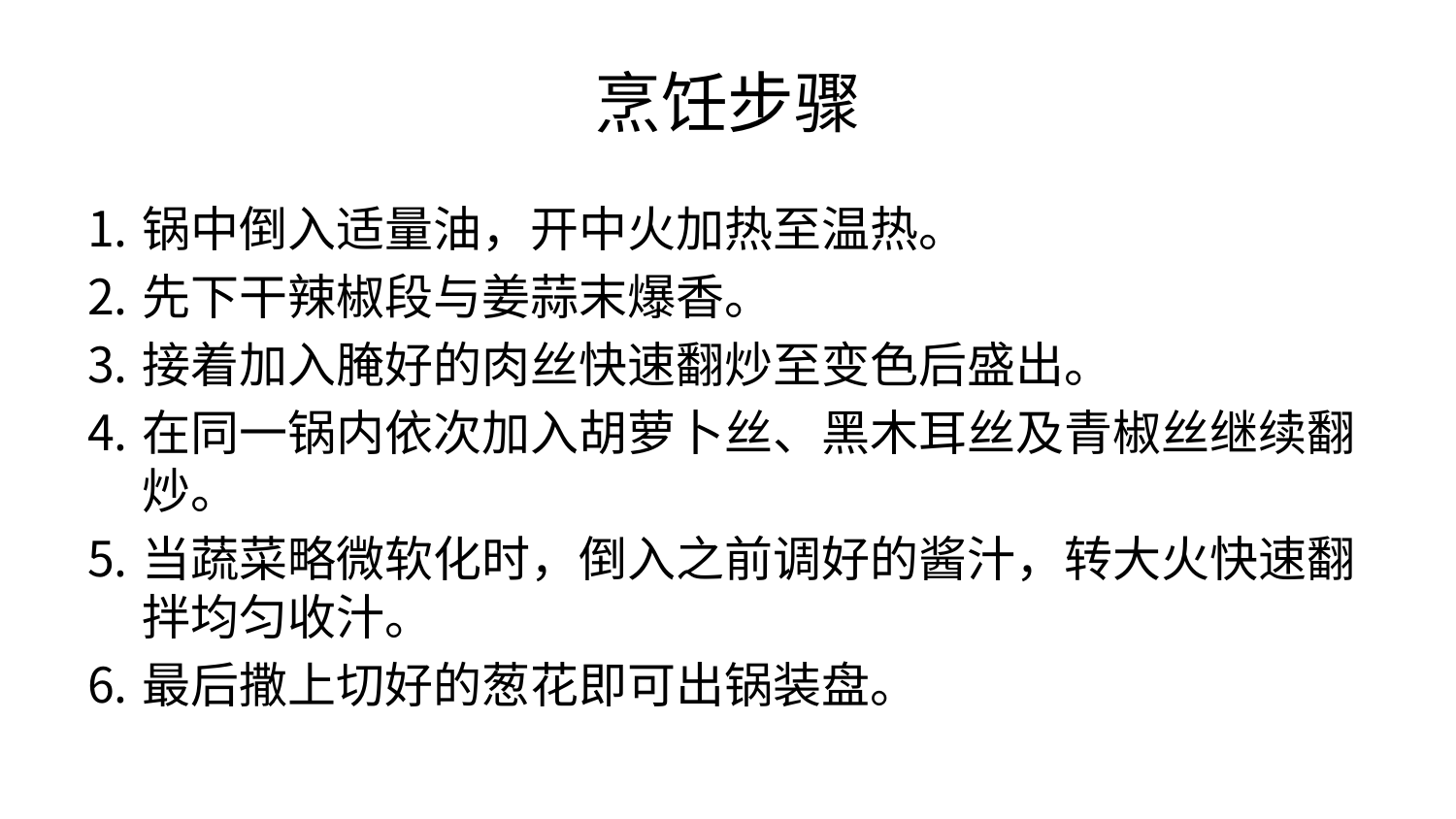

# 烹饪步骤
锅中倒入适量油，开中火加热至温热。
先下干辣椒段与姜蒜末爆香。
接着加入腌好的肉丝快速翻炒至变色后盛出。
在同一锅内依次加入胡萝卜丝、黑木耳丝及青椒丝继续翻炒。
当蔬菜略微软化时，倒入之前调好的酱汁，转大火快速翻拌均匀收汁。
最后撒上切好的葱花即可出锅装盘。